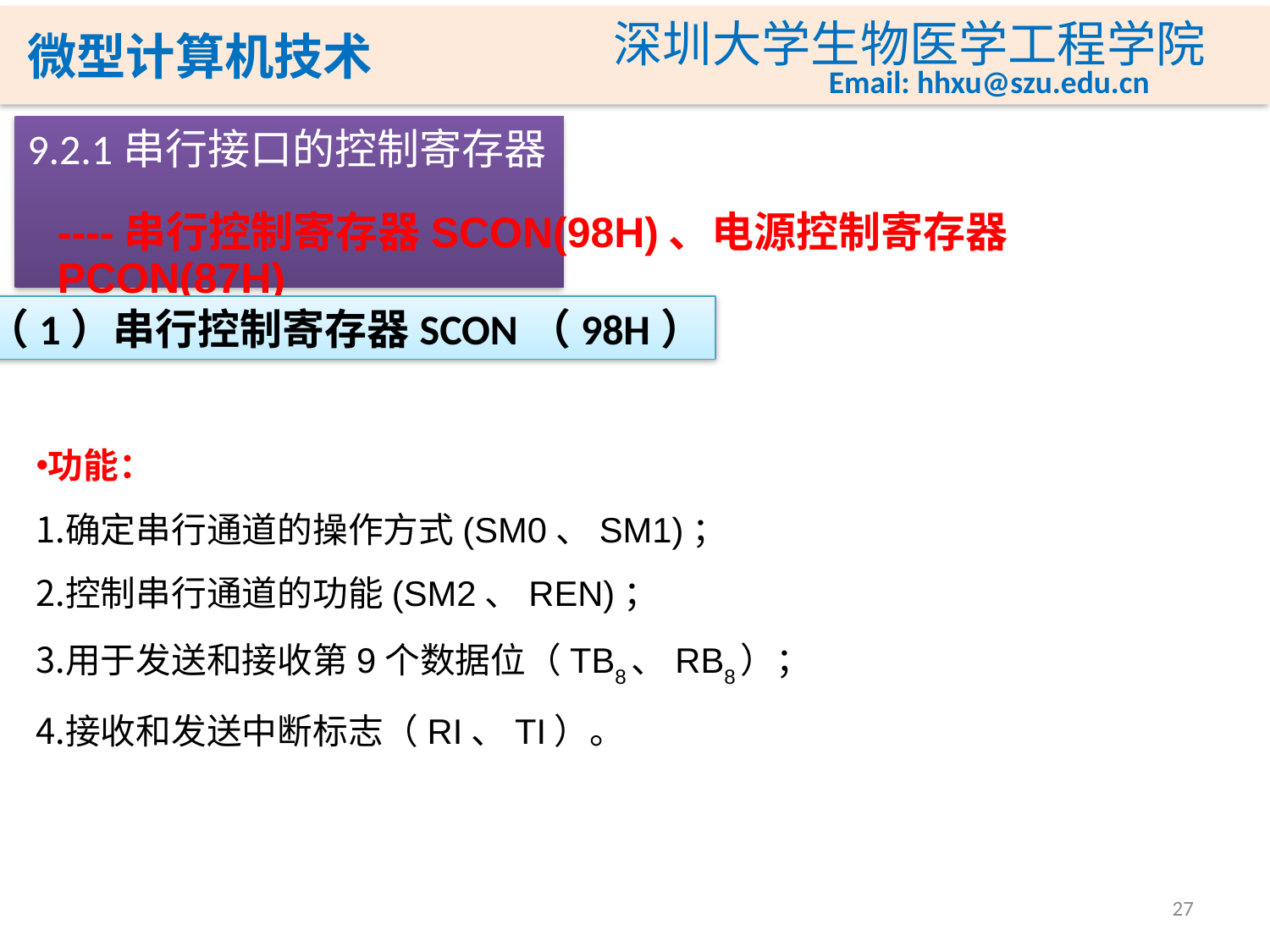

# 9.2.1串行接口的控制寄存器
----串行控制寄存器SCON(98H)、电源控制寄存器PCON(87H)
（1）串行控制寄存器SCON（98H）
功能：
确定串行通道的操作方式(SM0、SM1)；
控制串行通道的功能(SM2、REN)；
用于发送和接收第9个数据位（TB8、RB8）；
接收和发送中断标志（RI、TI）。
27